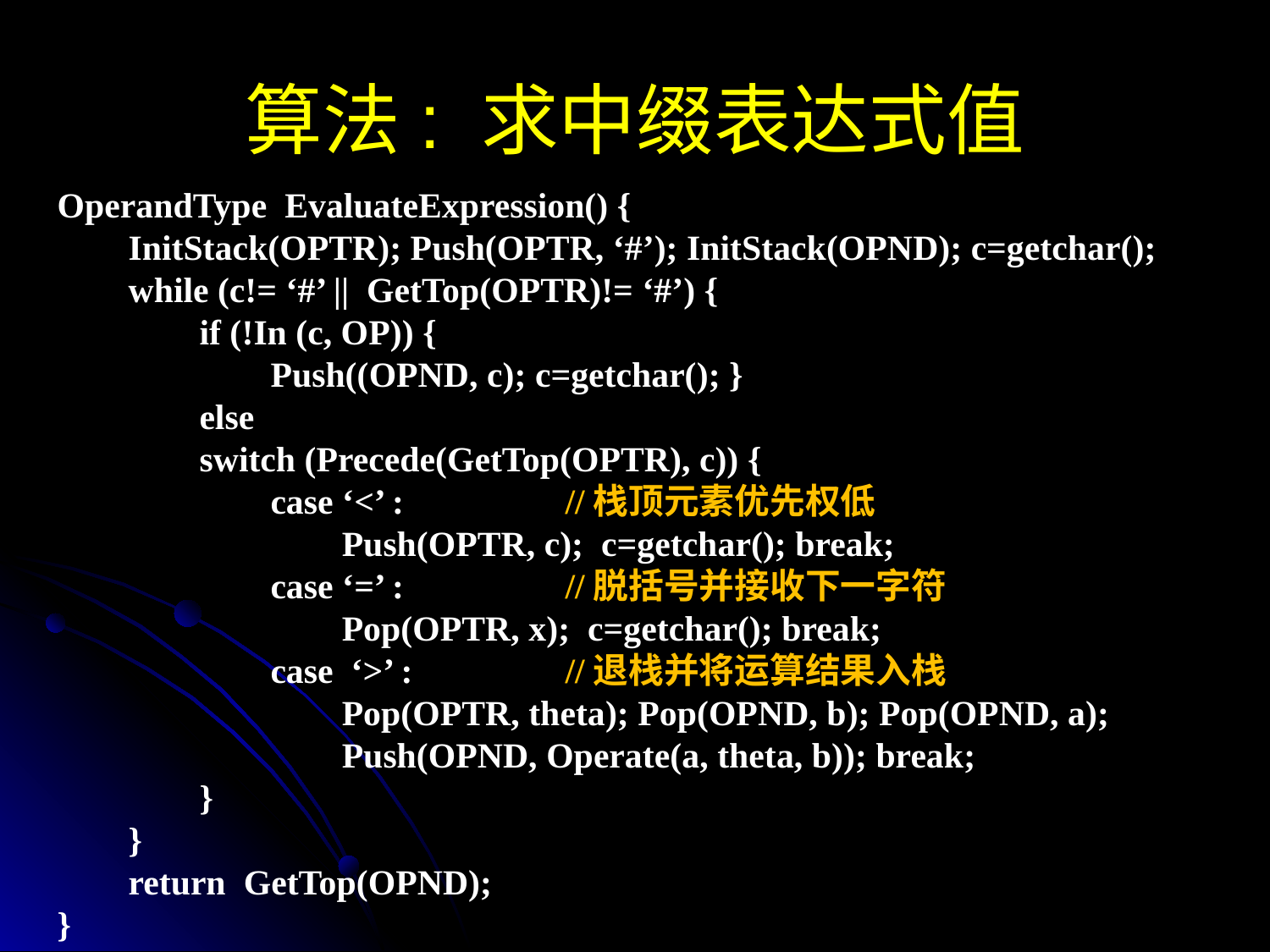

算法: 求中缀表达式值
OperandType  EvaluateExpression() {
        InitStack(OPTR); Push(OPTR, ‘#’); InitStack(OPND); c=getchar();
        while (c!= ‘#’ ||  GetTop(OPTR)!= ‘#’) {
                if (!In (c, OP)) {
                        Push((OPND, c); c=getchar(); }
                else
                switch (Precede(GetTop(OPTR), c)) {
                        case ‘<’ :  		//栈顶元素优先权低
                                Push(OPTR, c);  c=getchar(); break;
                        case ‘=’ :		//脱括号并接收下一字符
                                Pop(OPTR, x);  c=getchar(); break;
                        case  ‘>’ :  		//退栈并将运算结果入栈
                                Pop(OPTR, theta); Pop(OPND, b); Pop(OPND, a);
                                Push(OPND, Operate(a, theta, b)); break;
                }
        }
        return  GetTop(OPND);
}